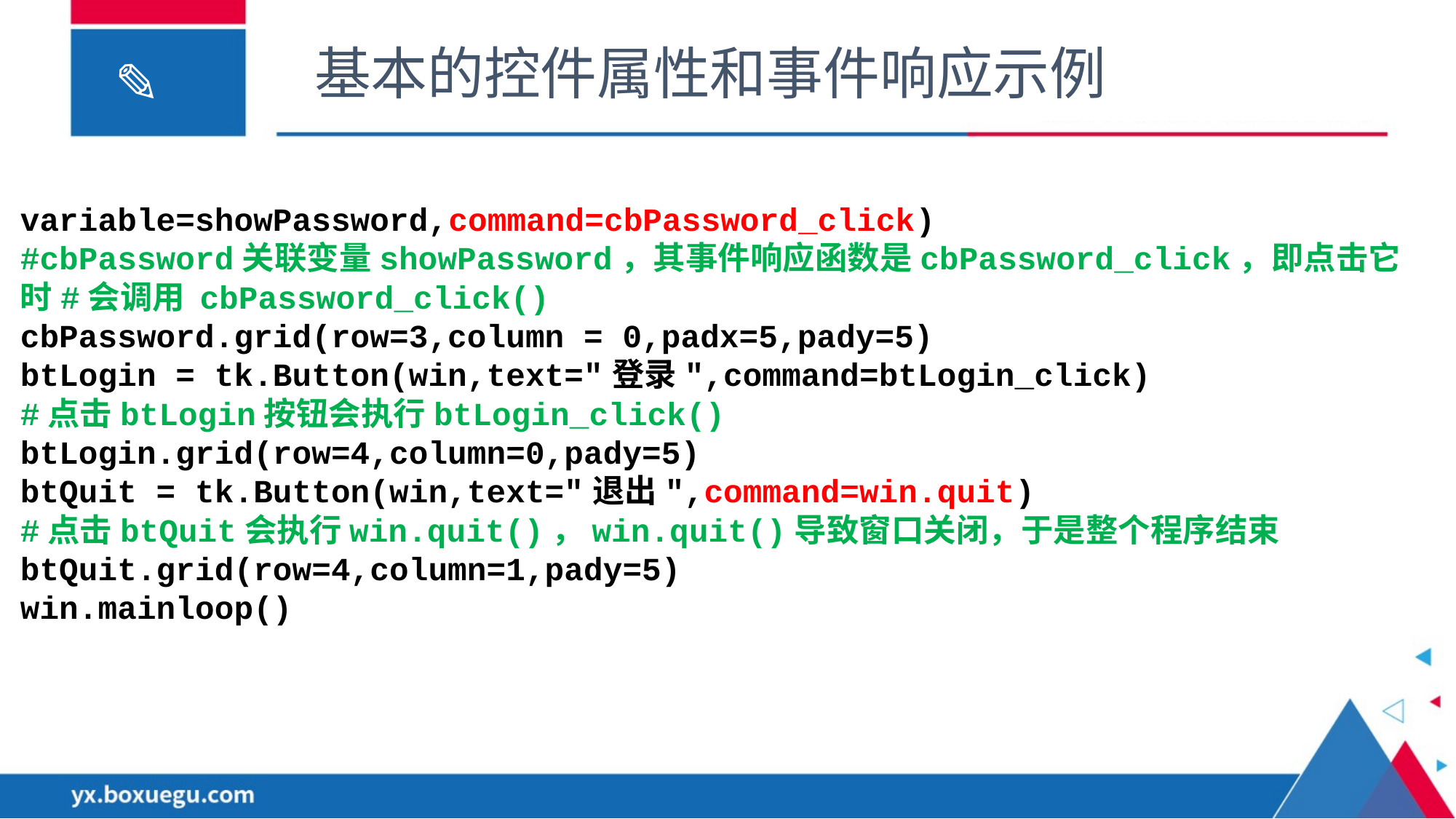

基本的控件属性和事件响应示例
variable=showPassword,command=cbPassword_click)
#cbPassword关联变量showPassword，其事件响应函数是cbPassword_click，即点击它时#会调用 cbPassword_click()
cbPassword.grid(row=3,column = 0,padx=5,pady=5)
btLogin = tk.Button(win,text="登录",command=btLogin_click)
#点击btLogin按钮会执行btLogin_click()
btLogin.grid(row=4,column=0,pady=5)
btQuit = tk.Button(win,text="退出",command=win.quit)
#点击btQuit会执行win.quit()，win.quit()导致窗口关闭，于是整个程序结束
btQuit.grid(row=4,column=1,pady=5)
win.mainloop()